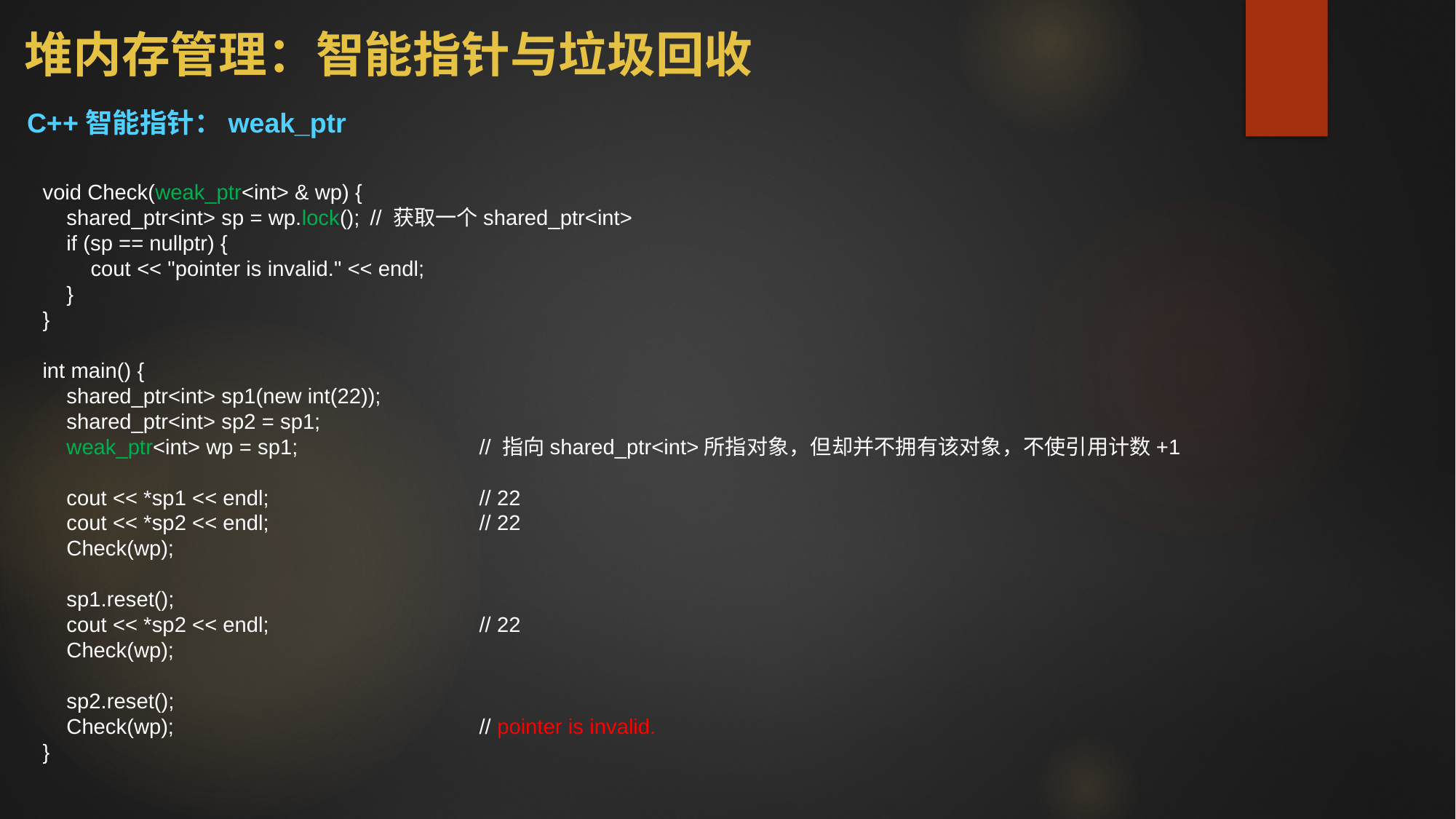

# 堆内存管理：智能指针与垃圾回收
C++智能指针：weak_ptr
void Check(weak_ptr<int> & wp) {
    shared_ptr<int> sp = wp.lock();	// 获取一个shared_ptr<int>
    if (sp == nullptr) {
        cout << "pointer is invalid." << endl;
    }
}

int main() {
    shared_ptr<int> sp1(new int(22));
    shared_ptr<int> sp2 = sp1;
    weak_ptr<int> wp = sp1;		// 指向shared_ptr<int>所指对象，但却并不拥有该对象，不使引用计数+1

    cout << *sp1 << endl;		// 22
    cout << *sp2 << endl;		// 22
    Check(wp);

    sp1.reset();
    cout << *sp2 << endl;		// 22
    Check(wp);

    sp2.reset();
    Check(wp);			// pointer is invalid.
}